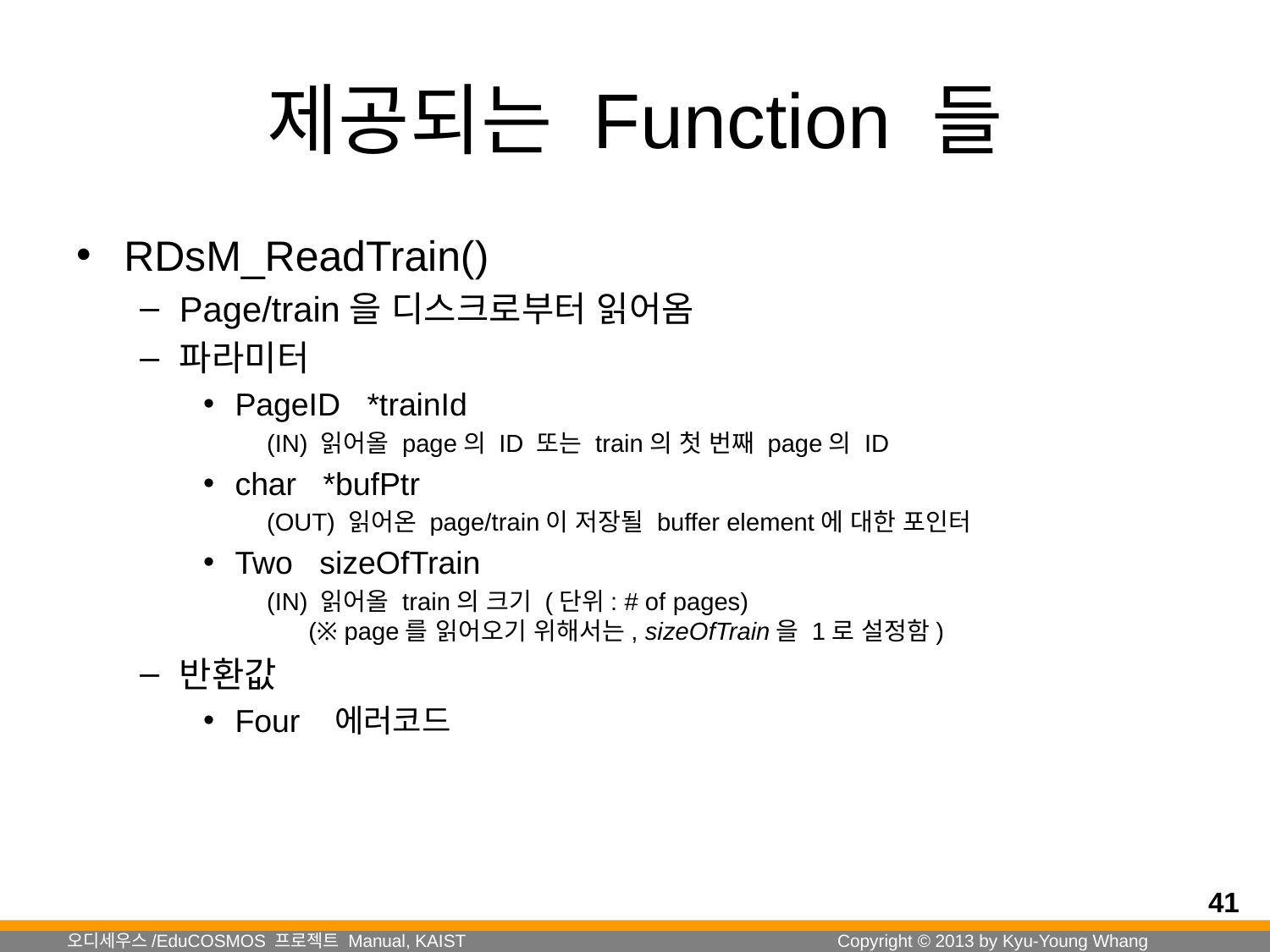

# 제공되는 Function 들
RDsM_ReadTrain()
Page/train을 디스크로부터 읽어옴
파라미터
PageID   *trainId
(IN) 읽어올 page의 ID 또는 train의 첫 번째 page의 ID
char   *bufPtr
(OUT) 읽어온 page/train이 저장될 buffer element에 대한 포인터
Two   sizeOfTrain
(IN) 읽어올 train의 크기 (단위: # of pages)
      (※ page를 읽어오기 위해서는, sizeOfTrain을 1로 설정함)
반환값
Four   에러코드